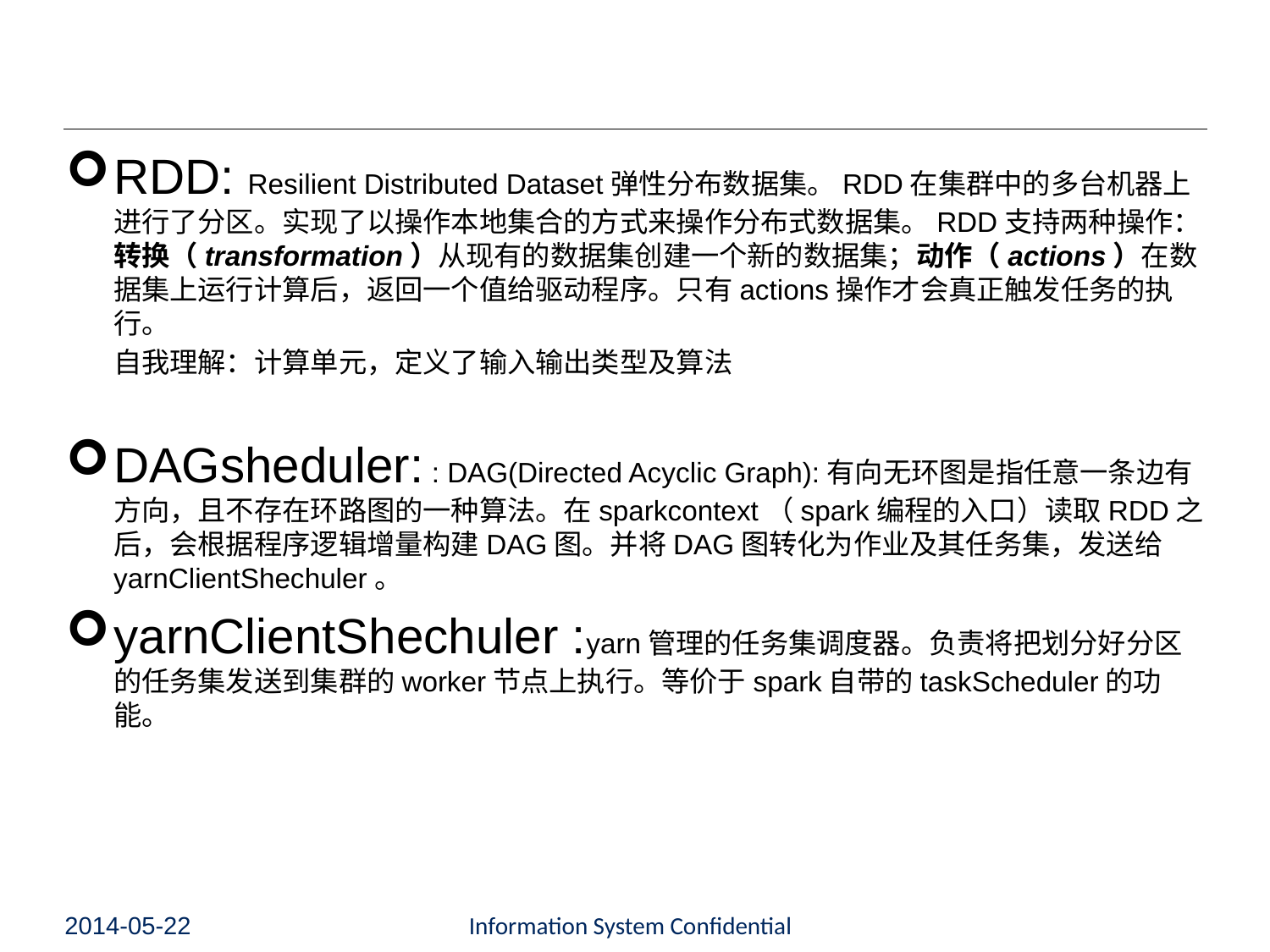

RDD: Resilient Distributed Dataset弹性分布数据集。RDD在集群中的多台机器上进行了分区。实现了以操作本地集合的方式来操作分布式数据集。RDD支持两种操作：转换（transformation）从现有的数据集创建一个新的数据集；动作（actions）在数据集上运行计算后，返回一个值给驱动程序。只有actions操作才会真正触发任务的执行。
	自我理解：计算单元，定义了输入输出类型及算法

DAGsheduler: : DAG(Directed Acyclic Graph):有向无环图是指任意一条边有方向，且不存在环路图的一种算法。在sparkcontext（spark编程的入口）读取RDD之后，会根据程序逻辑增量构建DAG图。并将DAG图转化为作业及其任务集，发送给yarnClientShechuler。
yarnClientShechuler :yarn管理的任务集调度器。负责将把划分好分区的任务集发送到集群的worker节点上执行。等价于spark自带的taskScheduler的功能。
10